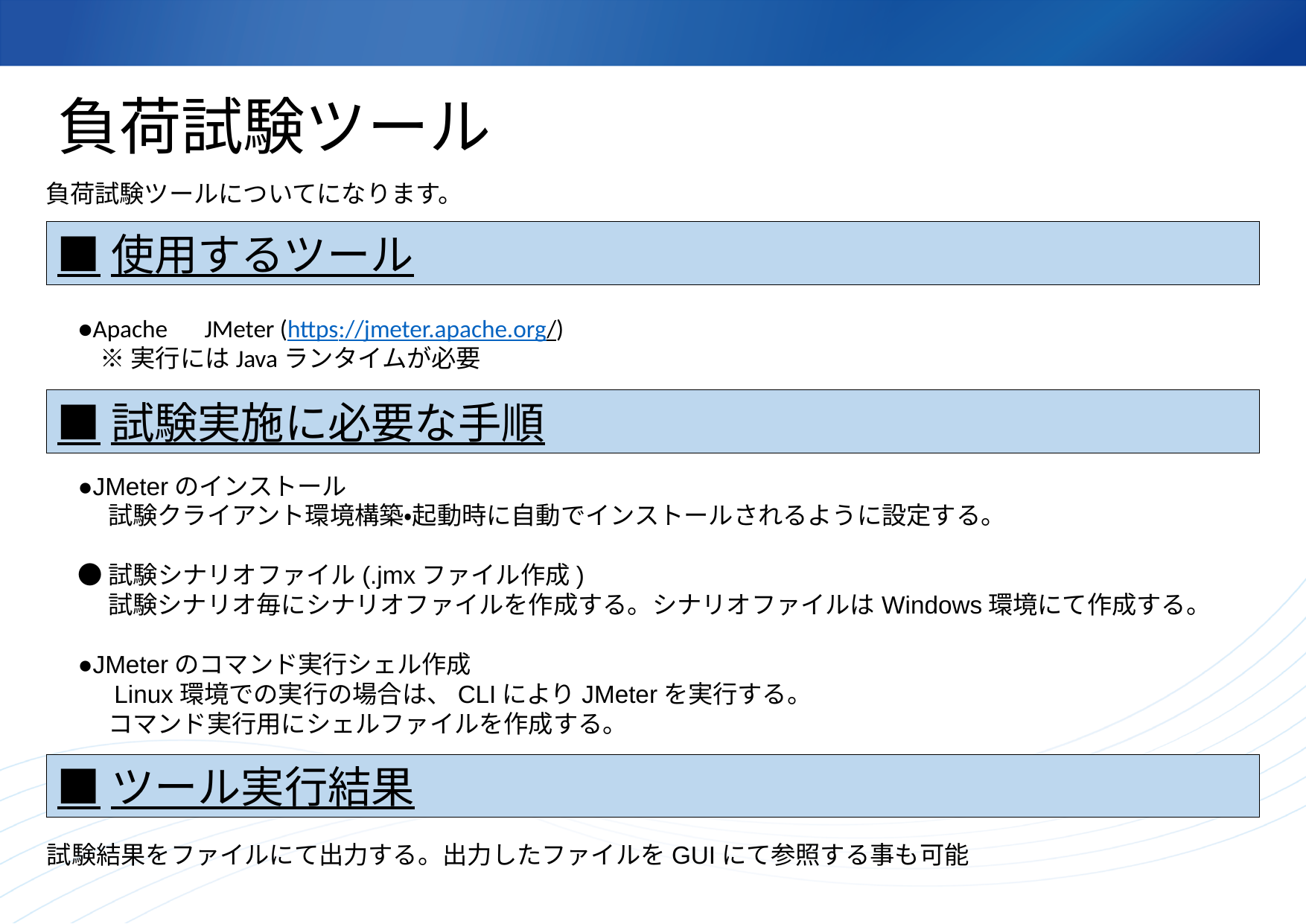

# 負荷試験ツール
負荷試験ツールについてになります。
■使用するツール
●Apache　JMeter (https://jmeter.apache.org/)
    ※実行にはJavaランタイムが必要
■試験実施に必要な手順
●JMeterのインストール
　 試験クライアント環境構築・起動時に自動でインストールされるように設定する。

●試験シナリオファイル(.jmxファイル作成)
　 試験シナリオ毎にシナリオファイルを作成する。シナリオファイルはWindows環境にて作成する。

●JMeterのコマンド実行シェル作成
　 Linux環境での実行の場合は、CLIによりJMeterを実行する。
　 コマンド実行用にシェルファイルを作成する。

■ツール実行結果
試験結果をファイルにて出力する。出力したファイルをGUIにて参照する事も可能